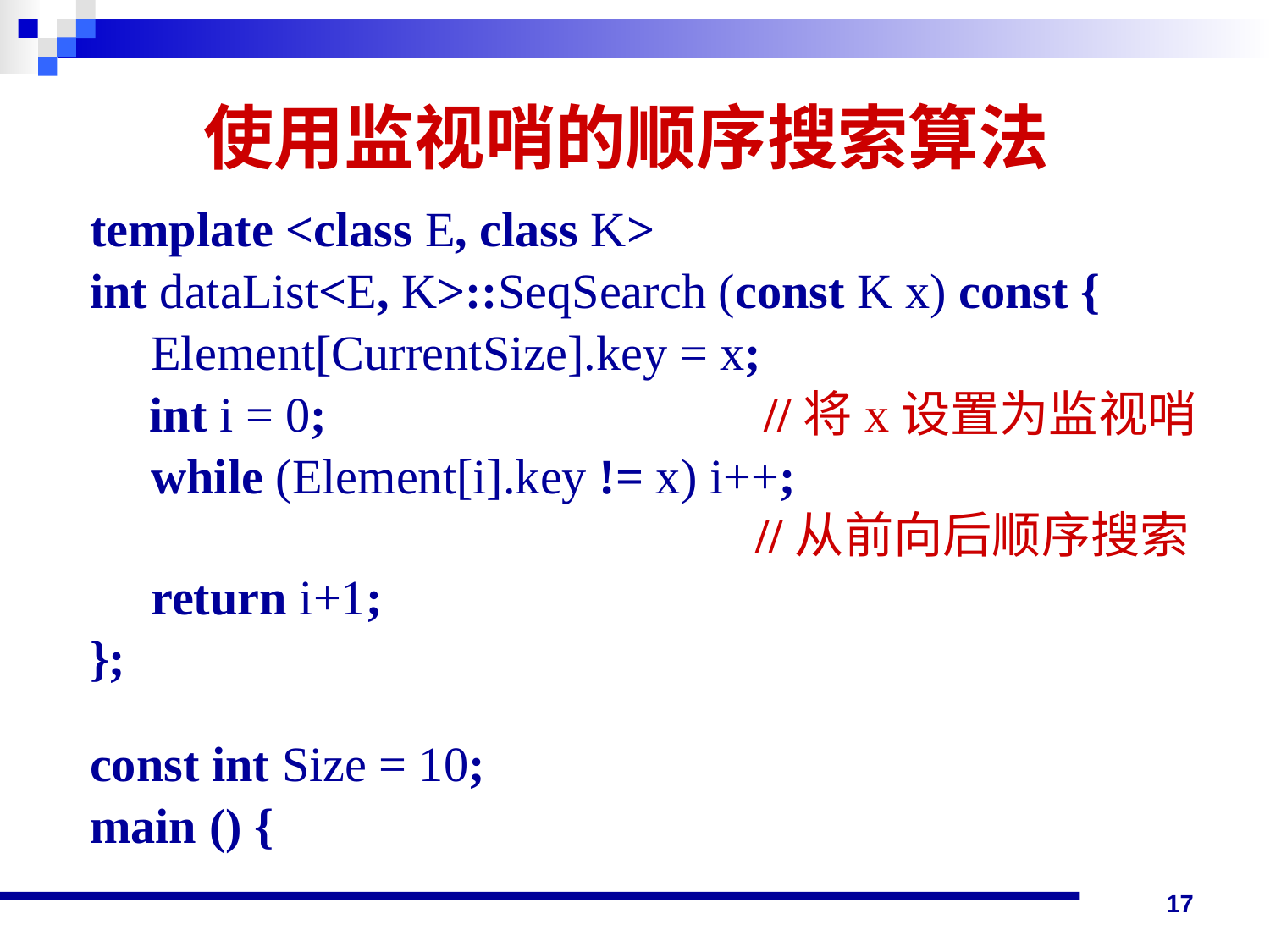

# 使用监视哨的顺序搜索算法
template <class E, class K>
int dataList<E, K>::SeqSearch (const K x) const {
     Element[CurrentSize].key = x;
	 int i = 0;		                    //将x设置为监视哨
     while (Element[i].key != x) i++;				                                        //从前向后顺序搜索
     return i+1;
};

const int Size = 10;
main () {
17